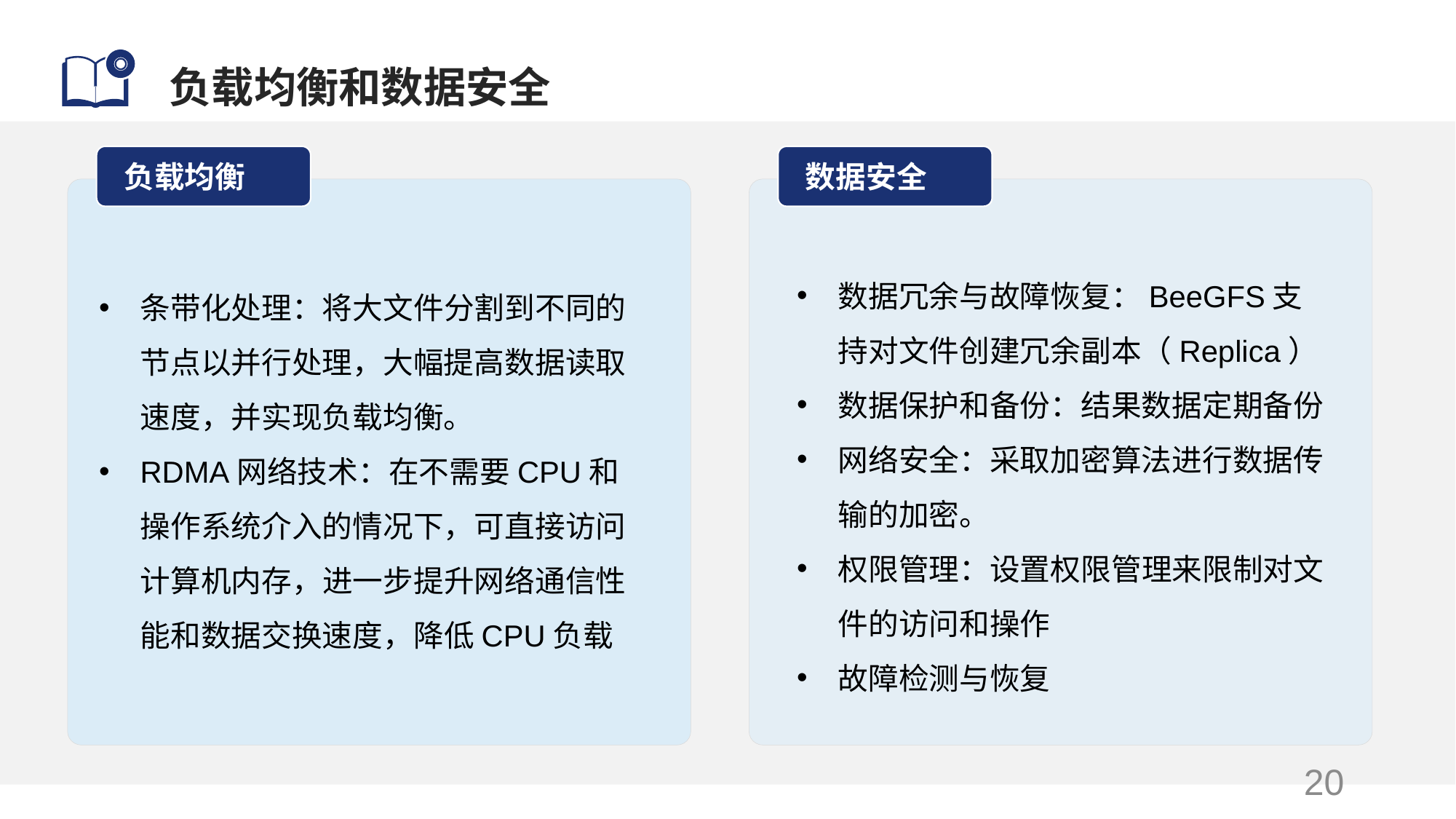

# 负载均衡和数据安全

 负载均衡

条带化处理：将大文件分割到不同的节点以并行处理，大幅提高数据读取速度，并实现负载均衡。
RDMA网络技术：在不需要CPU和操作系统介入的情况下，可直接访问计算机内存，进一步提升网络通信性能和数据交换速度，降低CPU负载

 数据安全

数据冗余与故障恢复：BeeGFS支持对文件创建冗余副本（Replica）
数据保护和备份：结果数据定期备份
网络安全：采取加密算法进行数据传输的加密。
权限管理：设置权限管理来限制对文件的访问和操作
故障检测与恢复

20